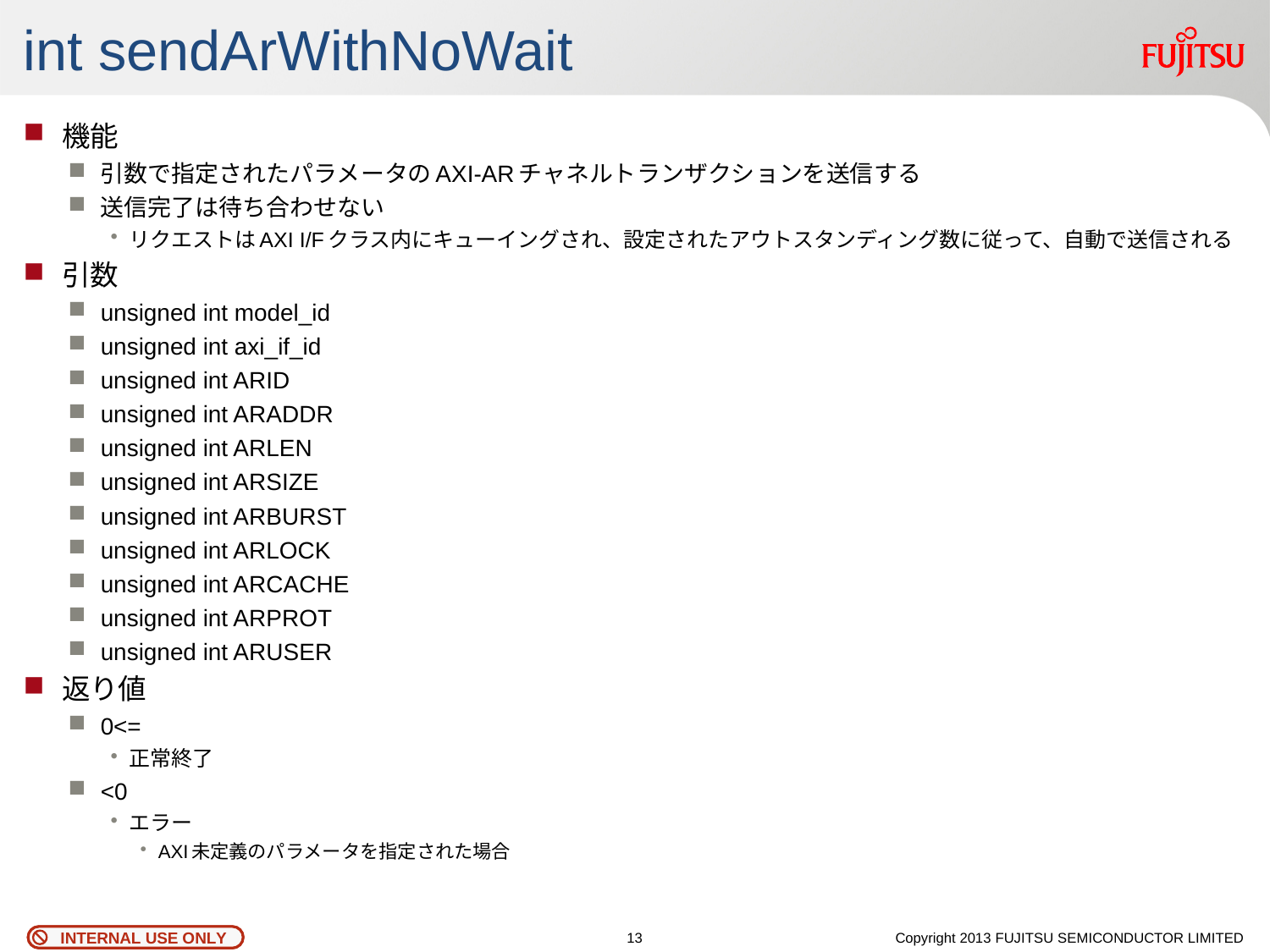

# int sendArWithNoWait
機能
引数で指定されたパラメータのAXI-ARチャネルトランザクションを送信する
送信完了は待ち合わせない
リクエストはAXI I/Fクラス内にキューイングされ、設定されたアウトスタンディング数に従って、自動で送信される
引数
unsigned int model_id
unsigned int axi_if_id
unsigned int ARID
unsigned int ARADDR
unsigned int ARLEN
unsigned int ARSIZE
unsigned int ARBURST
unsigned int ARLOCK
unsigned int ARCACHE
unsigned int ARPROT
unsigned int ARUSER
返り値
0<=
正常終了
<0
エラー
AXI未定義のパラメータを指定された場合

13
Copyright 2013 FUJITSU SEMICONDUCTOR LIMITED